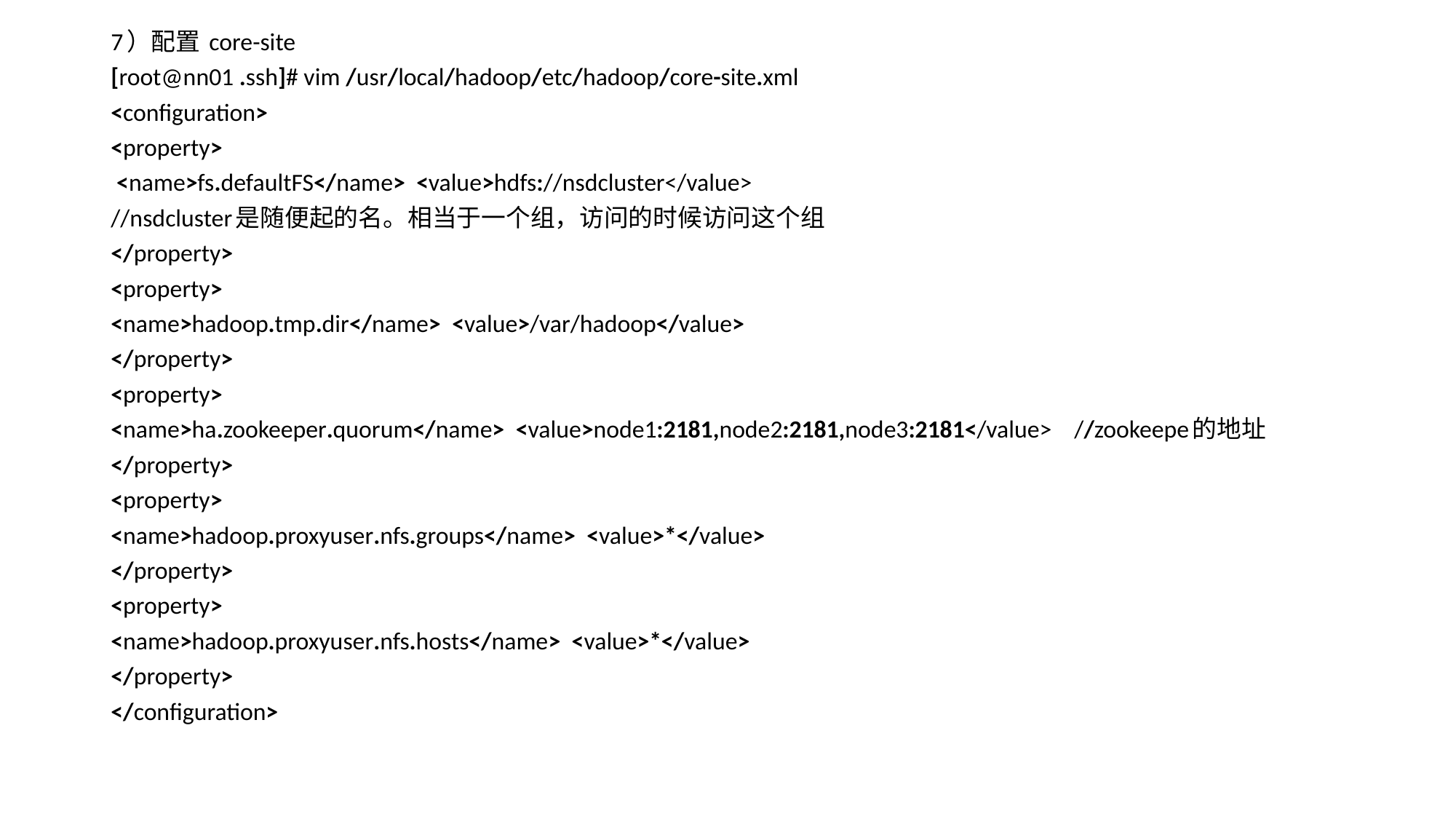

7）配置 core-site
[root@nn01 .ssh]# vim /usr/local/hadoop/etc/hadoop/core-site.xml
<configuration>
<property>
 <name>fs.defaultFS</name>  <value>hdfs://nsdcluster</value>
//nsdcluster是随便起的名。相当于一个组，访问的时候访问这个组
</property>
<property>
<name>hadoop.tmp.dir</name>  <value>/var/hadoop</value>
</property>
<property>
<name>ha.zookeeper.quorum</name>  <value>node1:2181,node2:2181,node3:2181</value>    //zookeepe的地址
</property>
<property>
<name>hadoop.proxyuser.nfs.groups</name>  <value>*</value>
</property>
<property>
<name>hadoop.proxyuser.nfs.hosts</name>  <value>*</value>
</property>
</configuration>